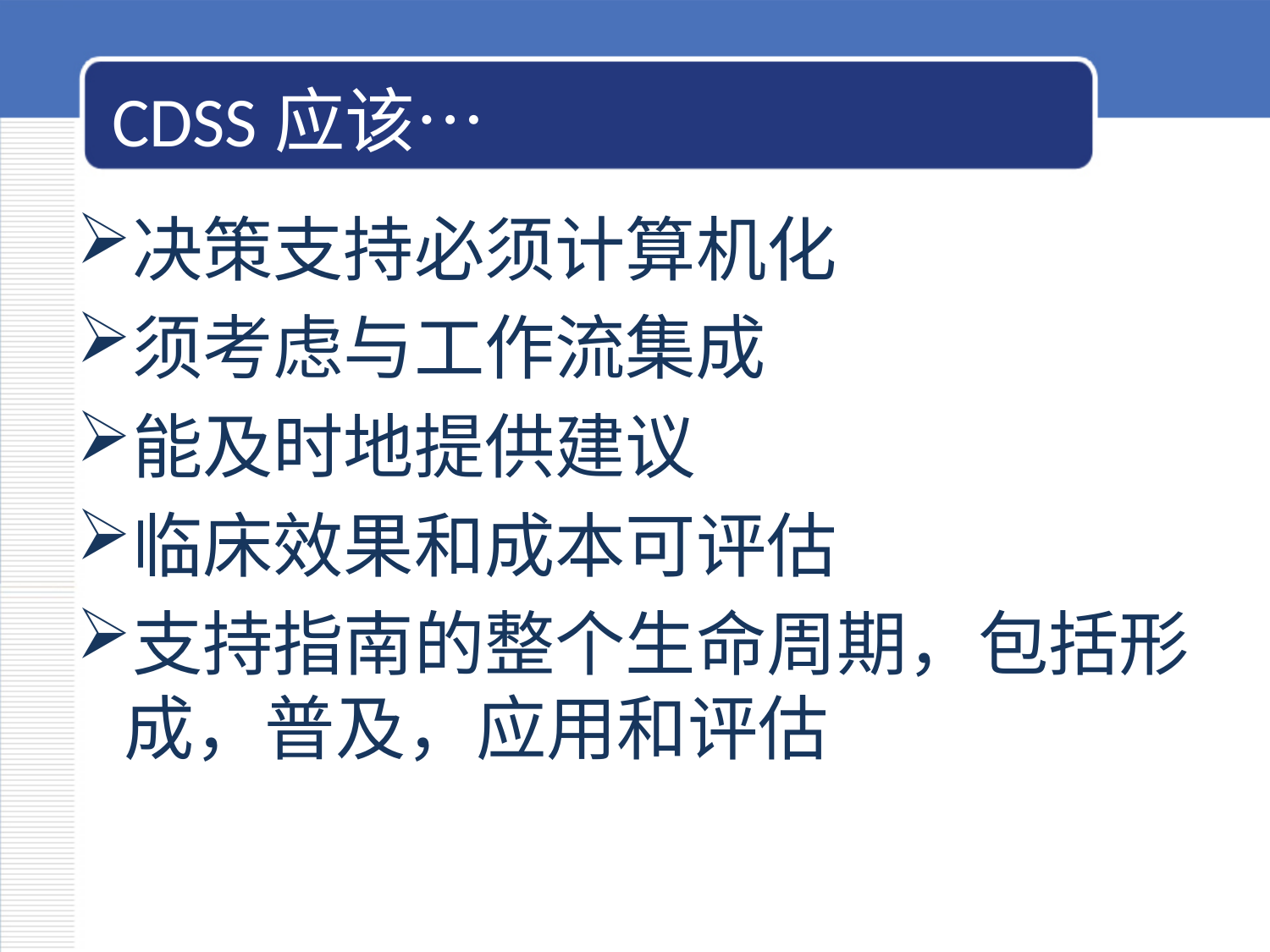

# CDSS应该…
决策支持必须计算机化
须考虑与工作流集成
能及时地提供建议
临床效果和成本可评估
支持指南的整个生命周期，包括形成，普及，应用和评估